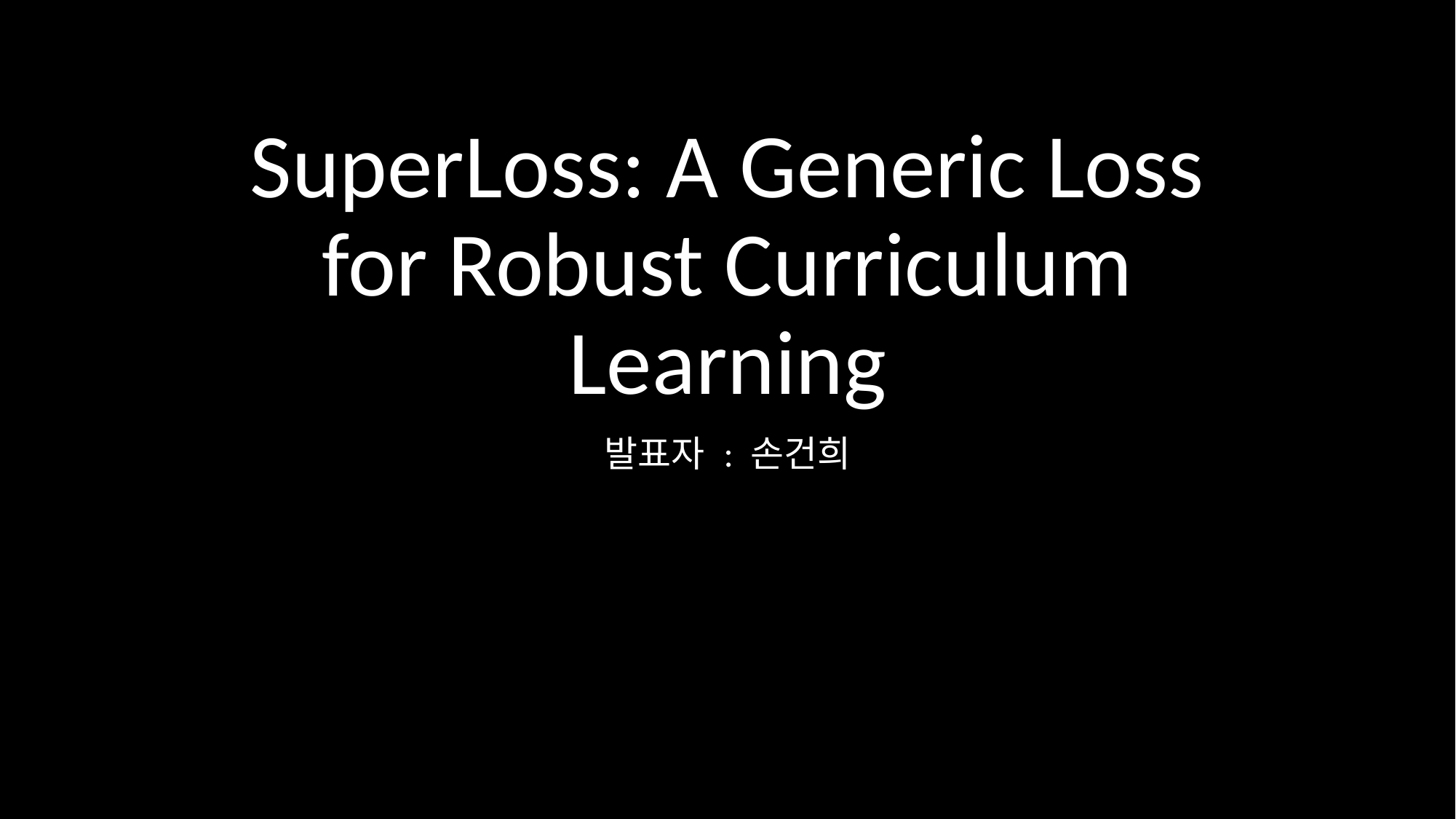

# SuperLoss: A Generic Loss for Robust Curriculum Learning
발표자 : 손건희